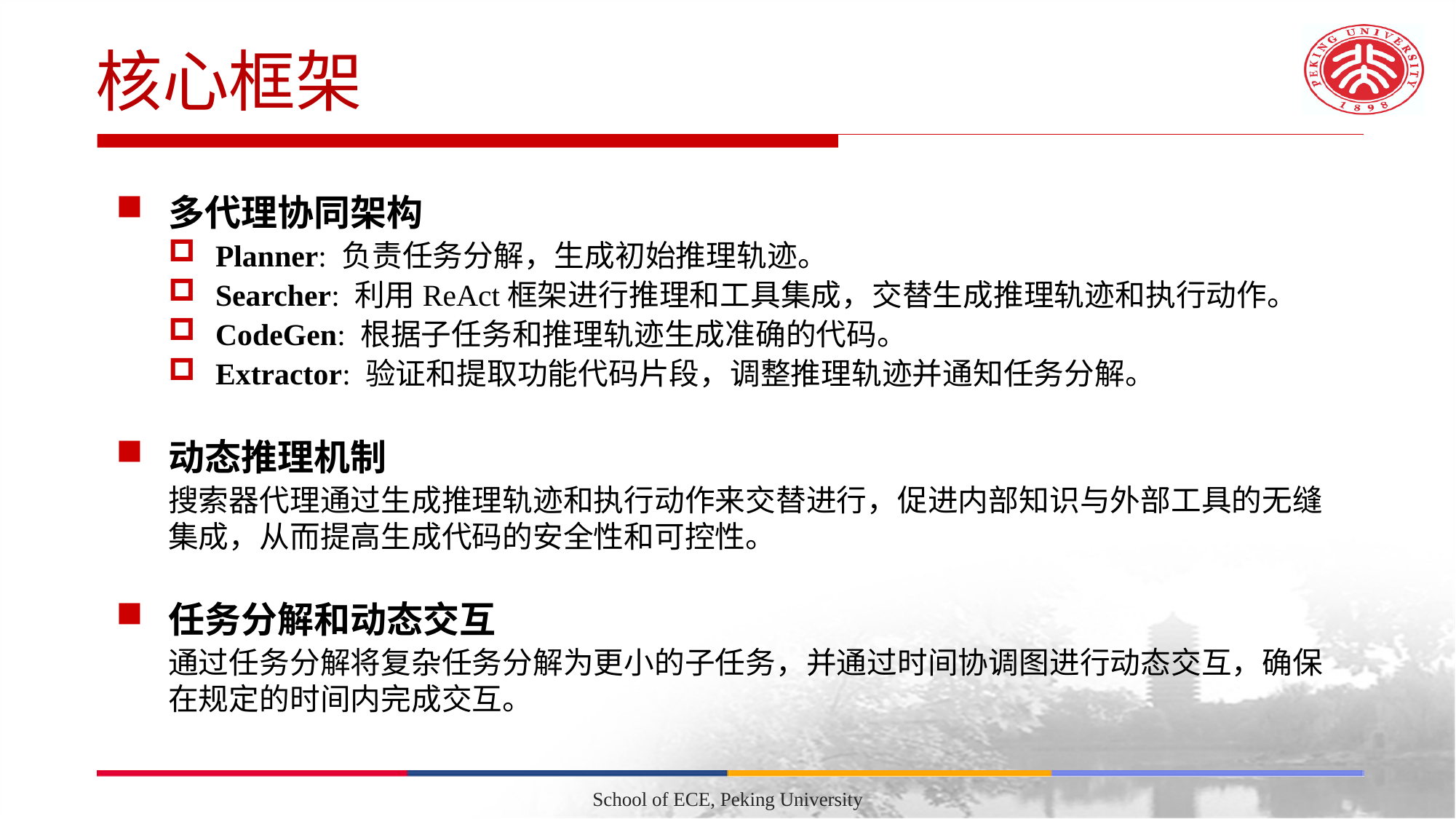

核心框架
多代理协同架构
Planner: 负责任务分解，生成初始推理轨迹。
Searcher: 利用ReAct框架进行推理和工具集成，交替生成推理轨迹和执行动作。
CodeGen: 根据子任务和推理轨迹生成准确的代码。
Extractor: 验证和提取功能代码片段，调整推理轨迹并通知任务分解。

动态推理机制
搜索器代理通过生成推理轨迹和执行动作来交替进行，促进内部知识与外部工具的无缝集成，从而提高生成代码的安全性和可控性。

任务分解和动态交互
通过任务分解将复杂任务分解为更小的子任务，并通过时间协调图进行动态交互，确保在规定的时间内完成交互。

School of ECE, Peking University